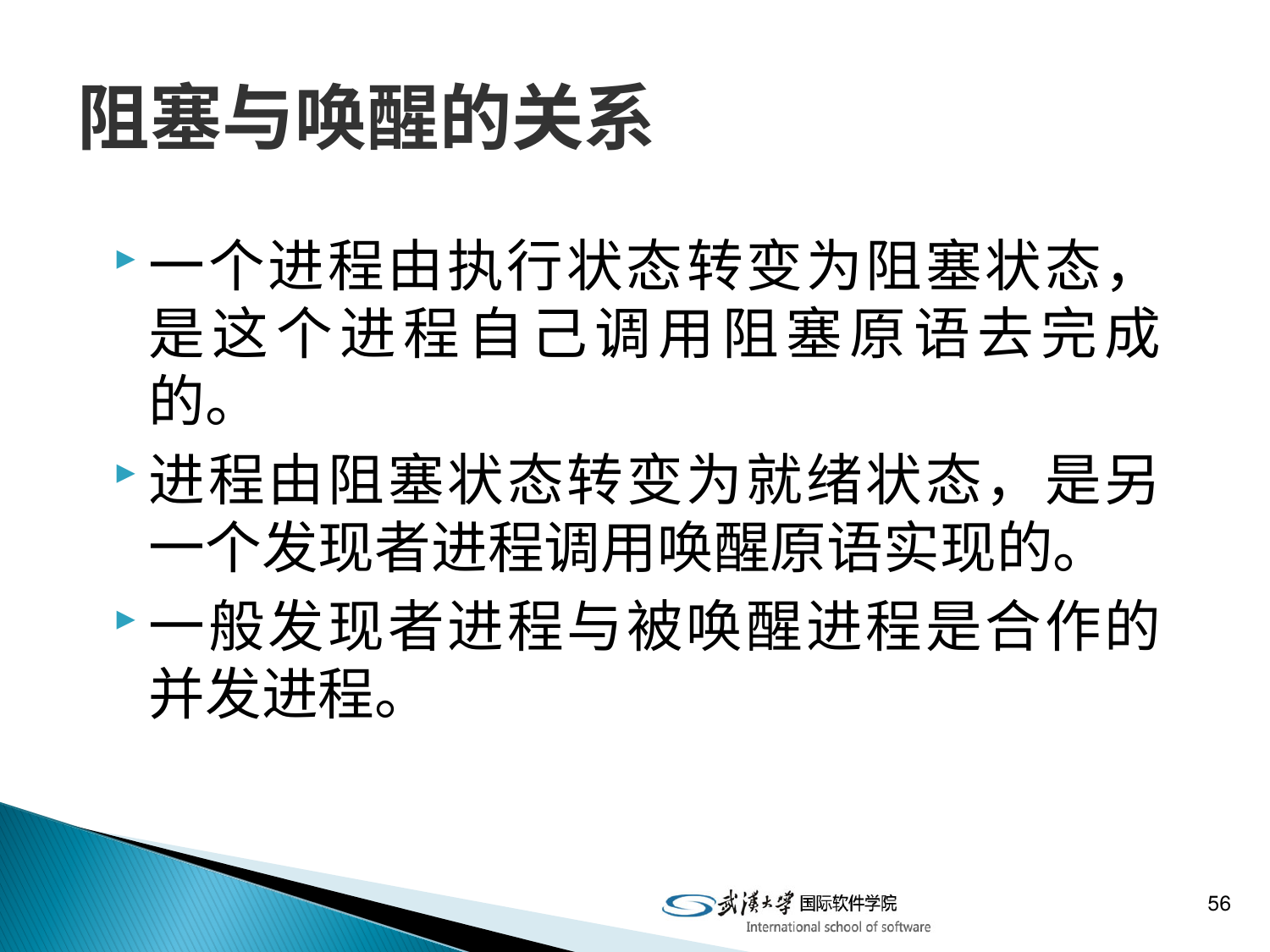

# 阻塞与唤醒的关系
一个进程由执行状态转变为阻塞状态，是这个进程自己调用阻塞原语去完成的。
进程由阻塞状态转变为就绪状态，是另一个发现者进程调用唤醒原语实现的。
一般发现者进程与被唤醒进程是合作的并发进程。